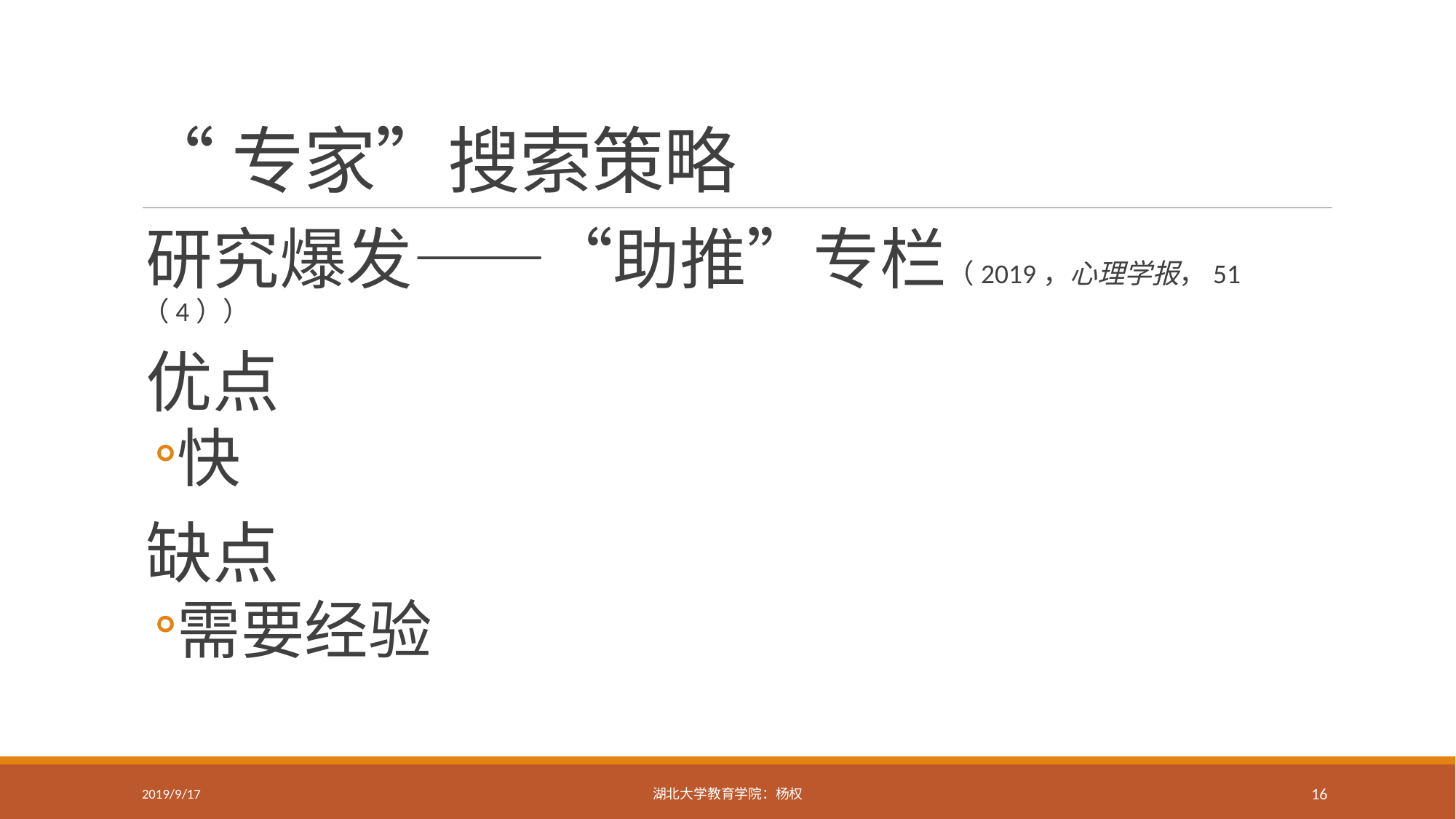

# “专家”搜索策略
研究爆发——“助推”专栏（2019，心理学报，51（4））
优点
快
缺点
需要经验
2019/9/17
湖北大学教育学院：杨权
16